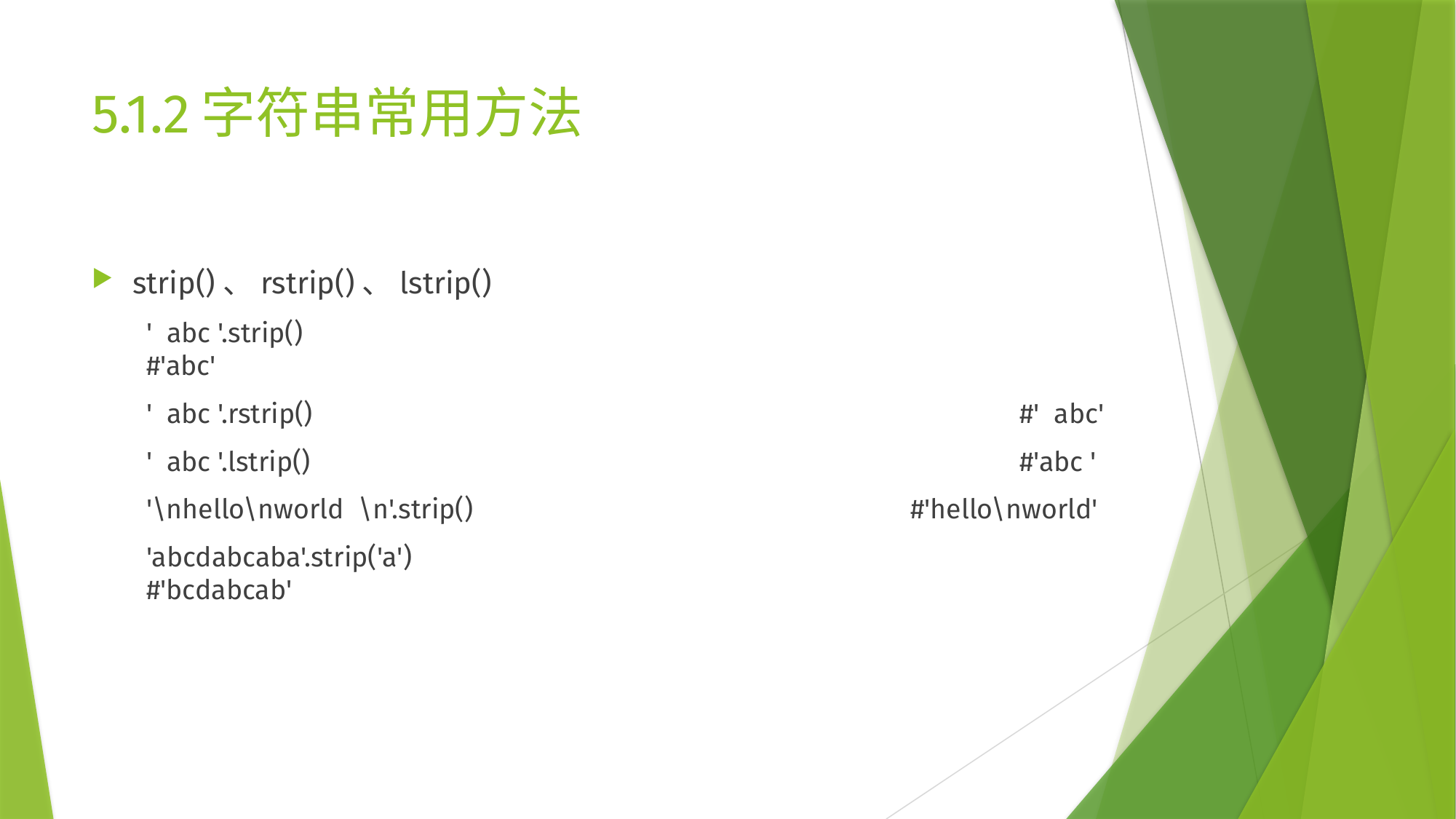

# 5.1.2	字符串常用方法
strip()、rstrip()、lstrip()
'  abc '.strip()								#'abc'
'  abc '.rstrip()							#'  abc'
'  abc '.lstrip()							#'abc '
'\nhello\nworld  \n'.strip()					#'hello\nworld'
'abcdabcaba'.strip('a')						#'bcdabcab'